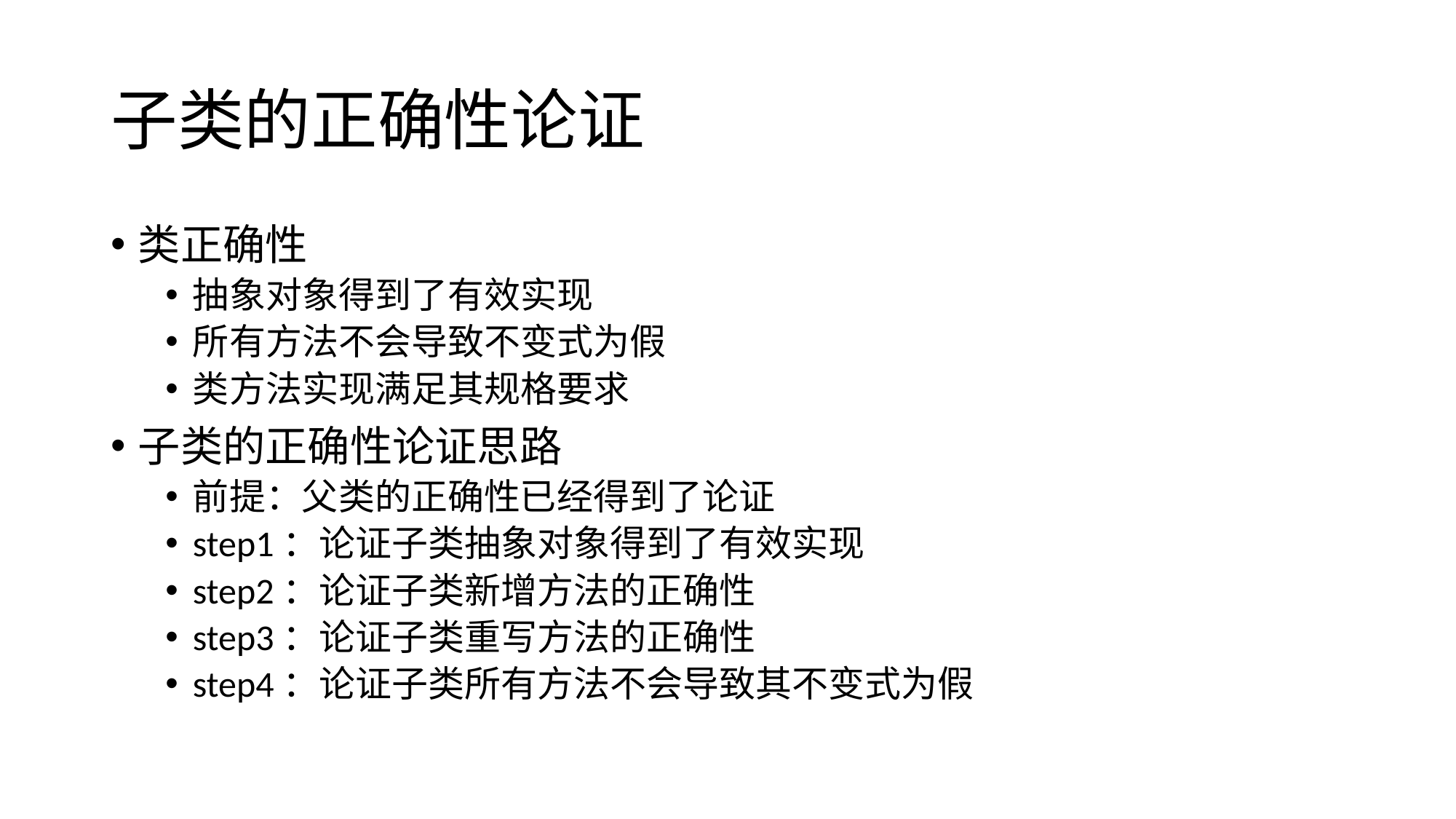

# 子类的正确性论证
类正确性
抽象对象得到了有效实现
所有方法不会导致不变式为假
类方法实现满足其规格要求
子类的正确性论证思路
前提：父类的正确性已经得到了论证
step1：论证子类抽象对象得到了有效实现
step2：论证子类新增方法的正确性
step3：论证子类重写方法的正确性
step4：论证子类所有方法不会导致其不变式为假